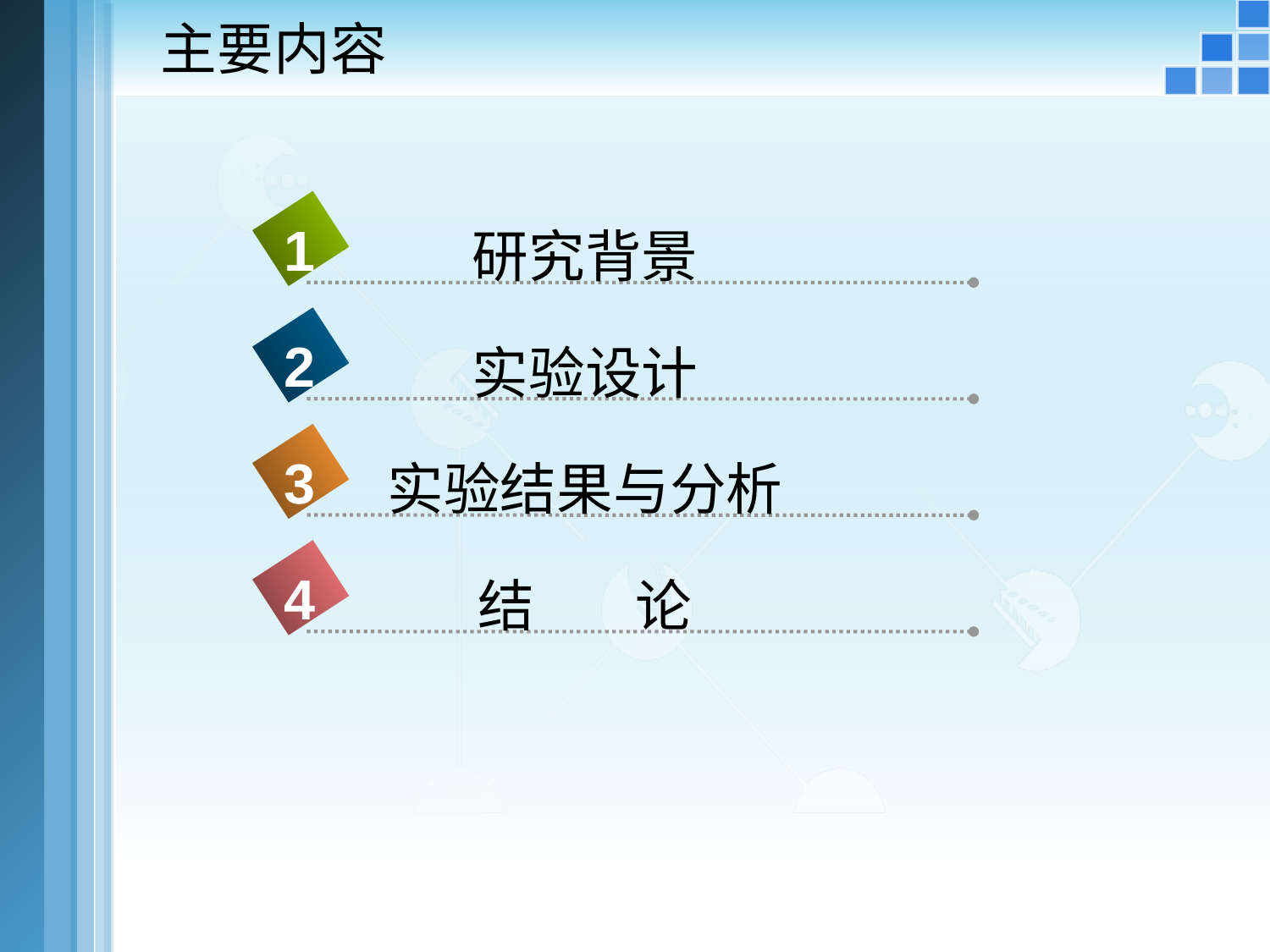

主要内容

1
研究背景

2
实验设计

3
实验结果与分析

4
结        论